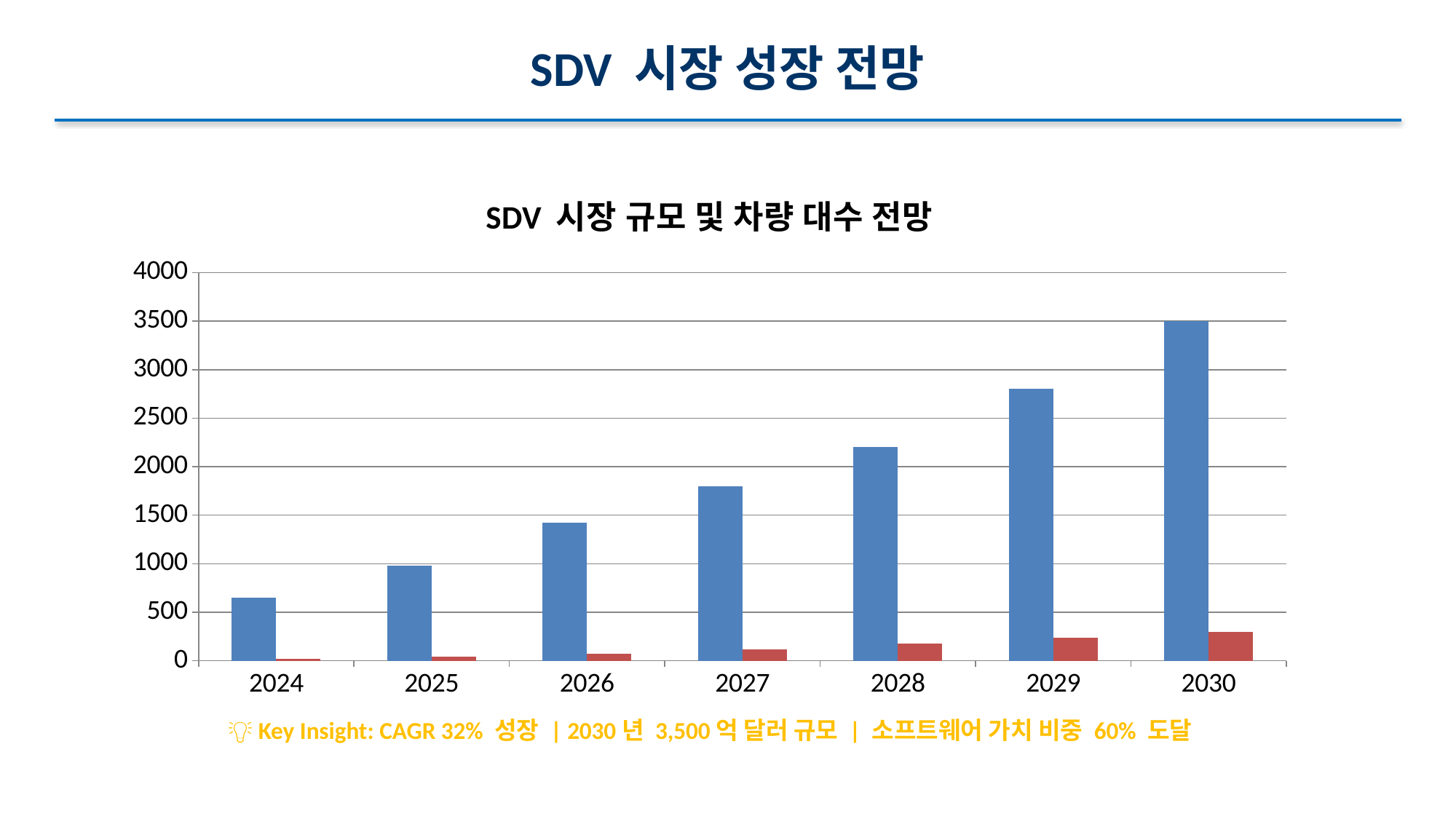

SDV 시장 성장 전망
#

### Chart: SDV 시장 규모 및 차량 대수 전망

| Category | 시장 규모 (억 달러) | SDV 차량 (백만대) |
|---|---|---|
| 2024 | 650.0 | 20.0 |
| 2025 | 980.0 | 45.0 |
| 2026 | 1420.0 | 75.0 |
| 2027 | 1800.0 | 120.0 |
| 2028 | 2200.0 | 180.0 |
| 2029 | 2800.0 | 240.0 |
| 2030 | 3500.0 | 300.0 |
💡 Key Insight: CAGR 32% 성장 | 2030년 3,500억 달러 규모 | 소프트웨어 가치 비중 60% 도달